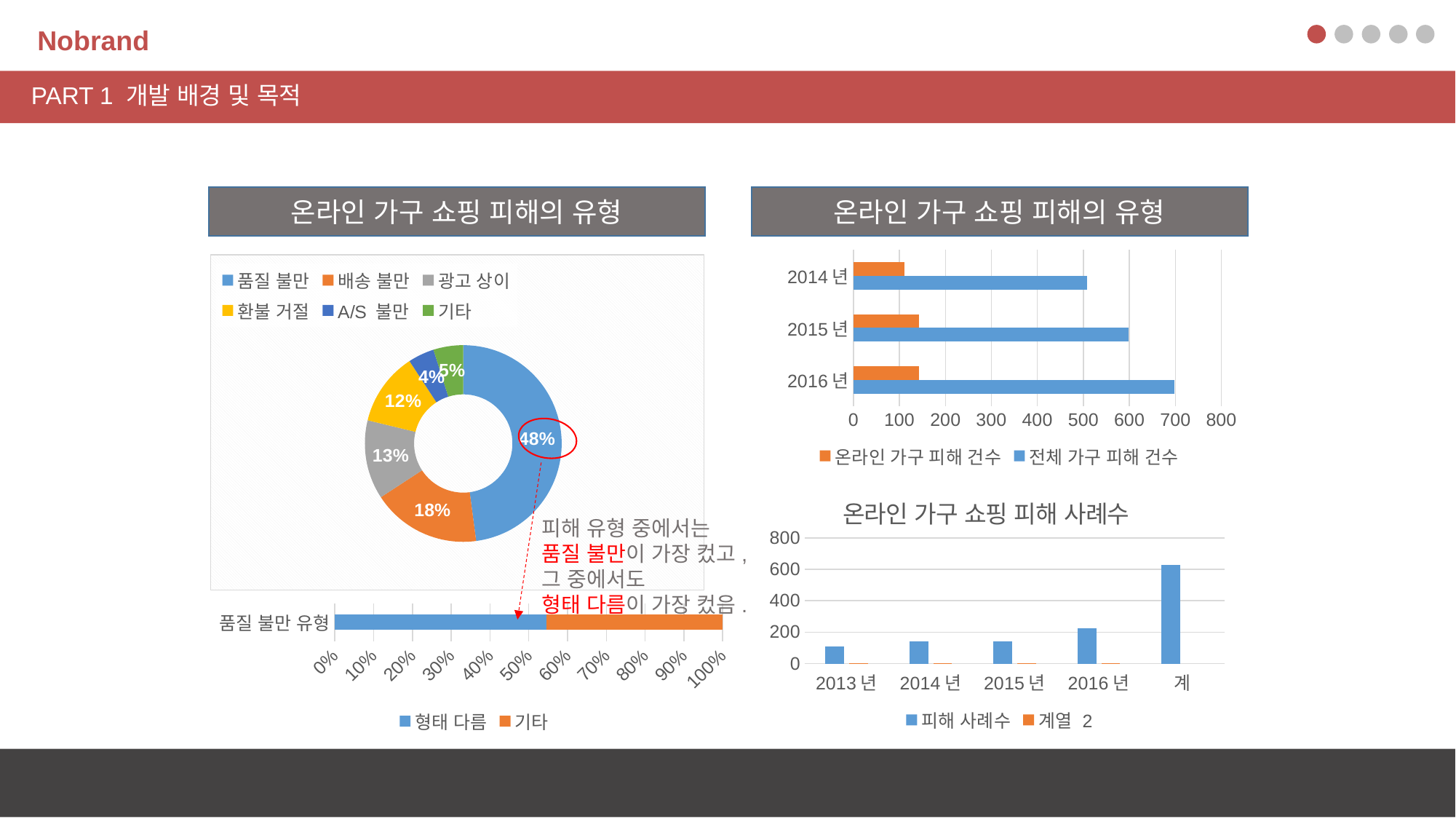

Nobrand

PART 1 개발 배경 및 목적

온라인 가구 쇼핑 피해의 유형
온라인 가구 쇼핑 피해의 유형

### Chart

| Category | 전체 가구 피해 건수 | 온라인 가구 피해 건수 |
|---|---|---|
| 2016년 | 698.0 | 143.0 |
| 2015년 | 598.0 | 143.0 |
| 2014년 | 508.0 | 111.0 |

### Chart

| Category | 비율 |
|---|---|
| 품질 불만 | 47.9 |
| 배송 불만 | 17.9 |
| 광고 상이 | 13.0 |
| 환불 거절 | 12.0 |
| A/S 불만 | 4.3 |
| 기타 | 4.9 |

### Chart: 온라인 가구 쇼핑 피해 사례수

| Category | 피해 사례수 | 계열 2 |
|---|---|---|
| 2013년 | 111.0 | 2.4 |
| 2014년 | 143.0 | 4.4 |
| 2015년 | 143.0 | 1.8 |
| 2016년 | 227.0 | 2.8 |
| 계 | 627.0 | None |

### Chart

| Category | 형태 다름 | 기타 |
|---|---|---|
| 품질 불만 유형 | 54.5 | 45.5 |
피해 유형 중에서는
품질 불만이 가장 컸고,
그 중에서도
형태 다름이 가장 컸음.